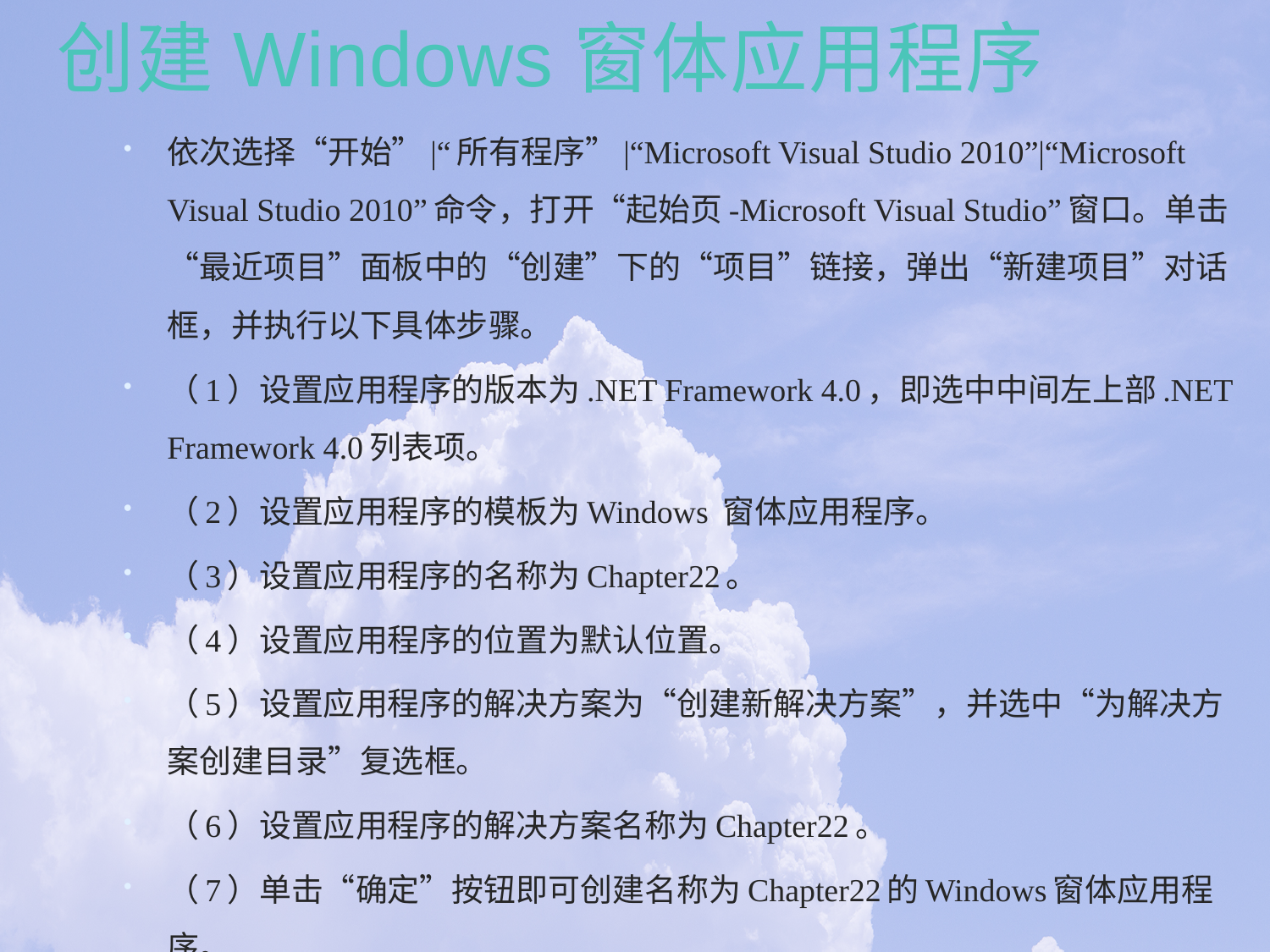

# 创建Windows窗体应用程序
依次选择“开始”|“所有程序”|“Microsoft Visual Studio 2010”|“Microsoft Visual Studio 2010”命令，打开“起始页-Microsoft Visual Studio”窗口。单击“最近项目”面板中的“创建”下的“项目”链接，弹出“新建项目”对话框，并执行以下具体步骤。
（1）设置应用程序的版本为.NET Framework 4.0，即选中中间左上部.NET Framework 4.0列表项。
（2）设置应用程序的模板为Windows 窗体应用程序。
（3）设置应用程序的名称为Chapter22。
（4）设置应用程序的位置为默认位置。
（5）设置应用程序的解决方案为“创建新解决方案”，并选中“为解决方案创建目录”复选框。
（6）设置应用程序的解决方案名称为Chapter22。
（7）单击“确定”按钮即可创建名称为Chapter22的Windows窗体应用程序。